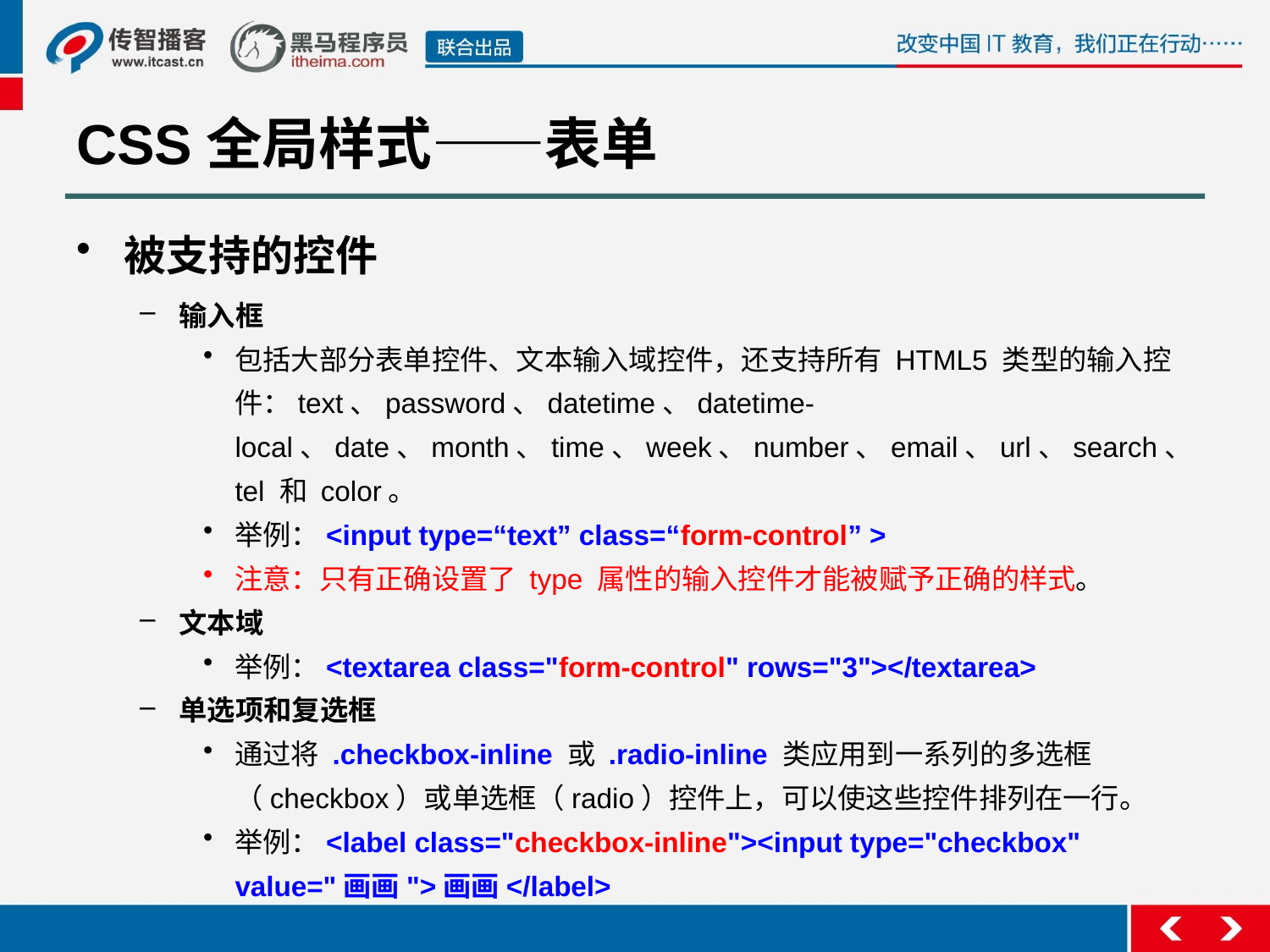

# CSS全局样式——表单
被支持的控件
输入框
包括大部分表单控件、文本输入域控件，还支持所有 HTML5 类型的输入控件：text、password、datetime、datetime-local、date、month、time、week、number、email、url、search、tel 和 color。
举例：<input type=“text” class=“form-control” >
注意：只有正确设置了 type 属性的输入控件才能被赋予正确的样式。
文本域
举例：<textarea class="form-control" rows="3"></textarea>
单选项和复选框
通过将 .checkbox-inline 或 .radio-inline 类应用到一系列的多选框（checkbox）或单选框（radio）控件上，可以使这些控件排列在一行。
举例：<label class="checkbox-inline"><input type="checkbox" value="画画">画画</label>